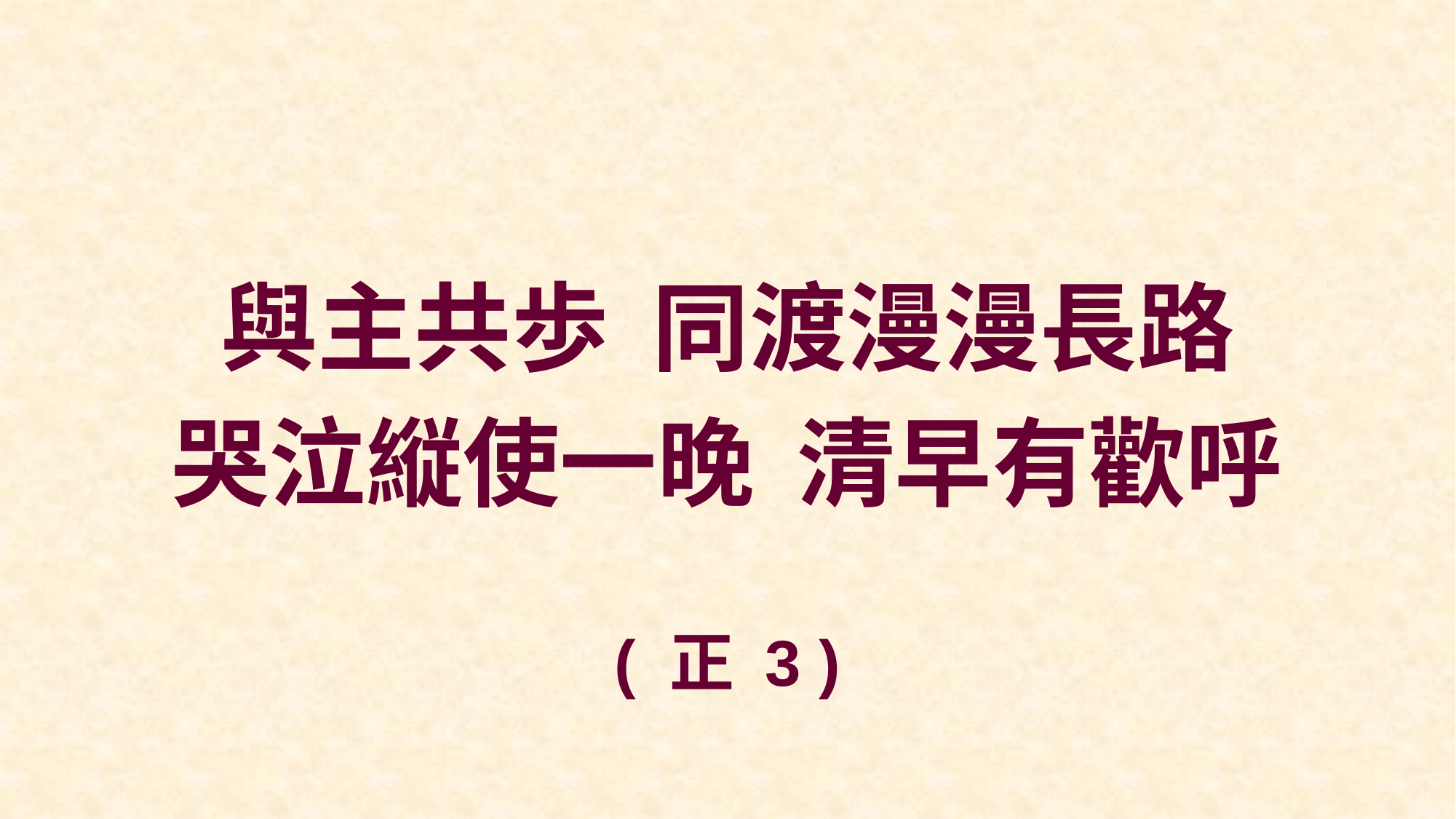

與主共歩  同渡漫漫長路
哭泣縦使一晚  清早有歡呼
( 正 3 )